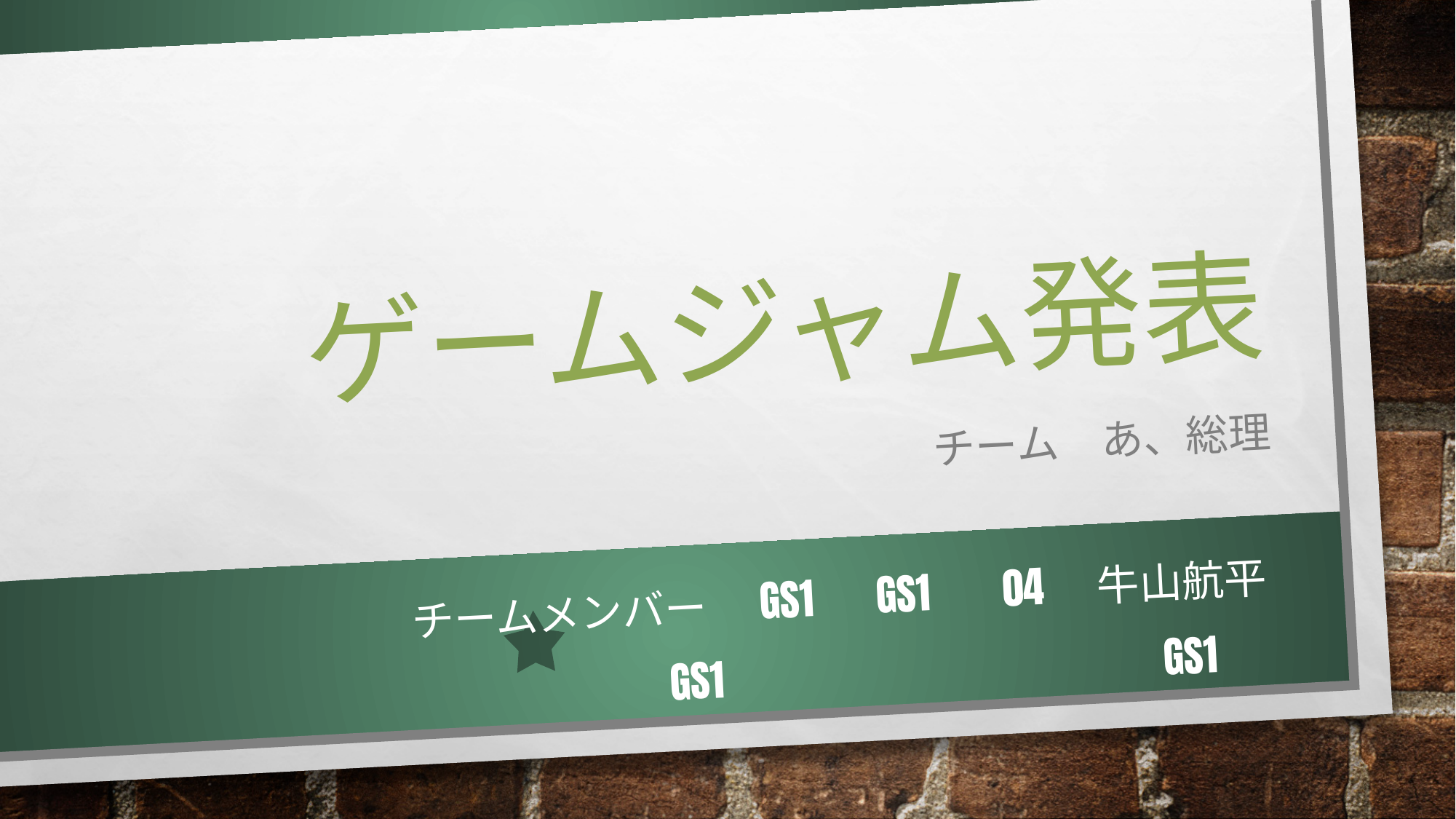

# ゲームジャム発表
チーム　あ、総理
チームメンバー　GS1　GS1　 04　牛山航平
Gs1                                            Gs1